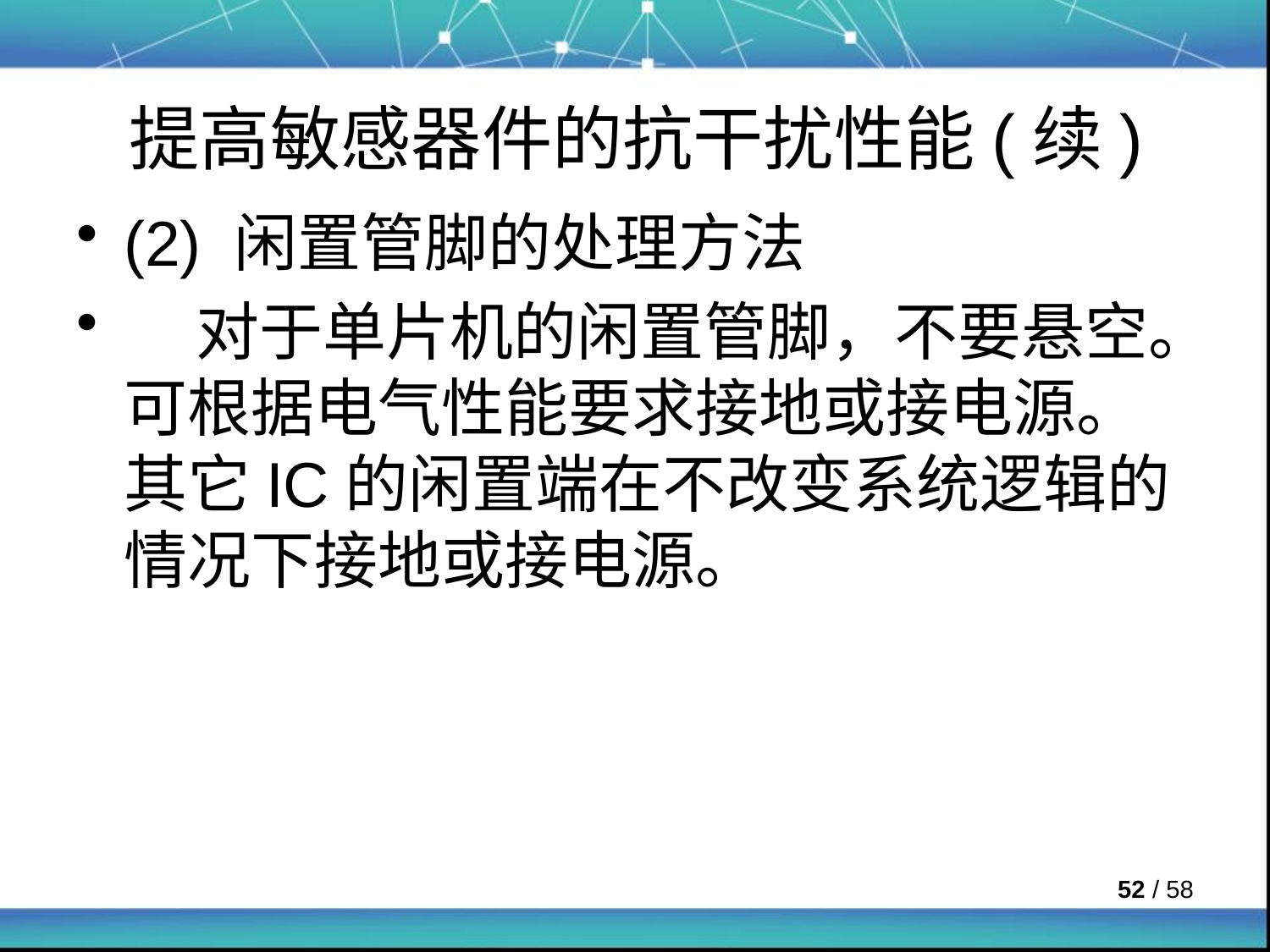

# 提高敏感器件的抗干扰性能(续)
(2) 闲置管脚的处理方法
    对于单片机的闲置管脚，不要悬空。可根据电气性能要求接地或接电源。其它IC的闲置端在不改变系统逻辑的情况下接地或接电源。
52 / 58